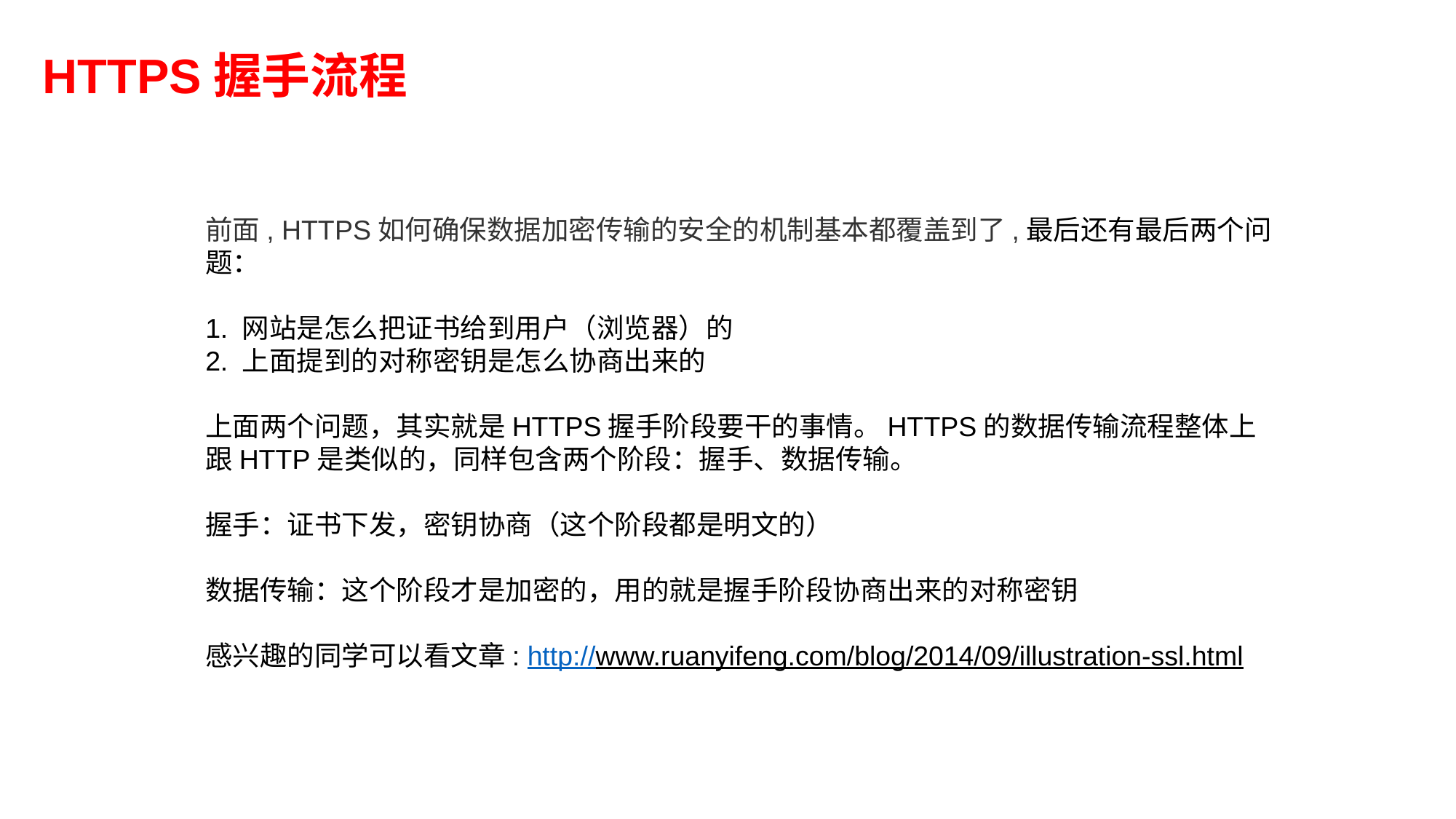

HTTPS握手流程
前面, HTTPS如何确保数据加密传输的安全的机制基本都覆盖到了,最后还有最后两个问题：

1. 网站是怎么把证书给到用户（浏览器）的
2. 上面提到的对称密钥是怎么协商出来的

上面两个问题，其实就是HTTPS握手阶段要干的事情。HTTPS的数据传输流程整体上跟HTTP是类似的，同样包含两个阶段：握手、数据传输。

握手：证书下发，密钥协商（这个阶段都是明文的）

数据传输：这个阶段才是加密的，用的就是握手阶段协商出来的对称密钥
感兴趣的同学可以看文章: http://www.ruanyifeng.com/blog/2014/09/illustration-ssl.html